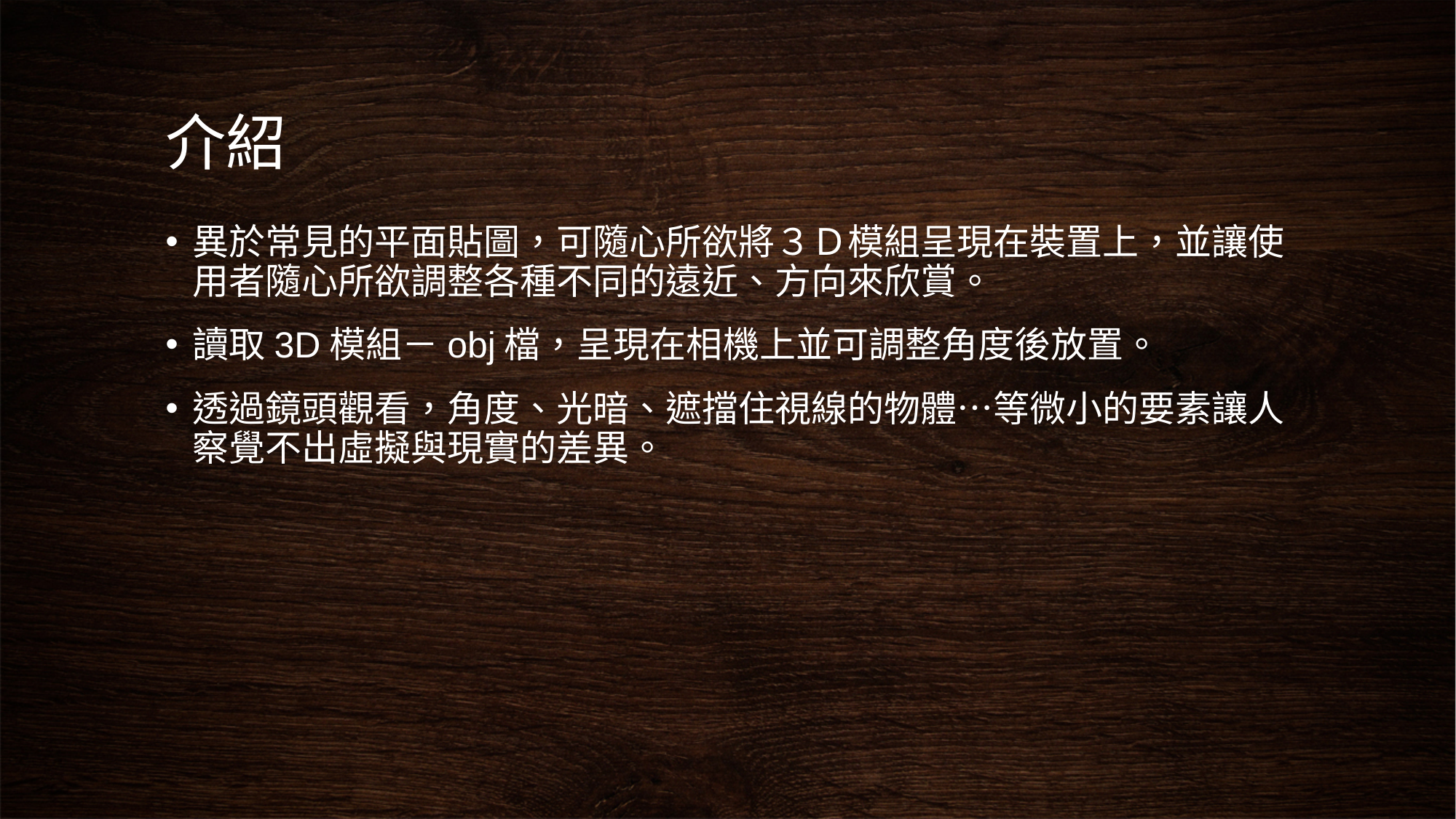

# 介紹
異於常見的平面貼圖，可隨心所欲將３Ｄ模組呈現在裝置上，並讓使用者隨心所欲調整各種不同的遠近、方向來欣賞。
讀取3D模組－obj檔，呈現在相機上並可調整角度後放置。
透過鏡頭觀看，角度、光暗、遮擋住視線的物體…等微小的要素讓人察覺不出虛擬與現實的差異。